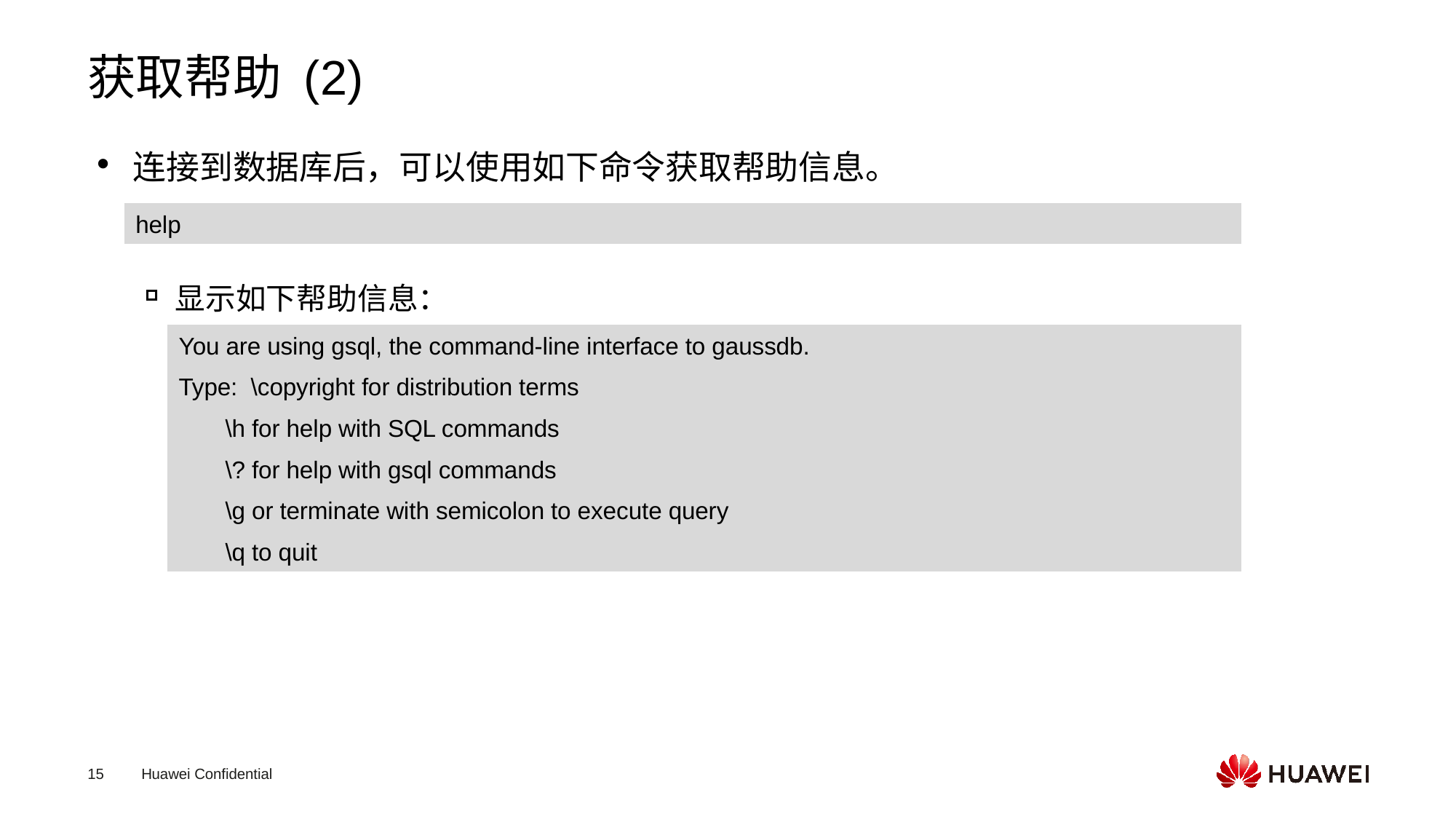

# 获取帮助 (2)
连接到数据库后，可以使用如下命令获取帮助信息。

显示如下帮助信息：

help
You are using gsql, the command-line interface to gaussdb.
Type:  \copyright for distribution terms
       \h for help with SQL commands
       \? for help with gsql commands
       \g or terminate with semicolon to execute query
       \q to quit